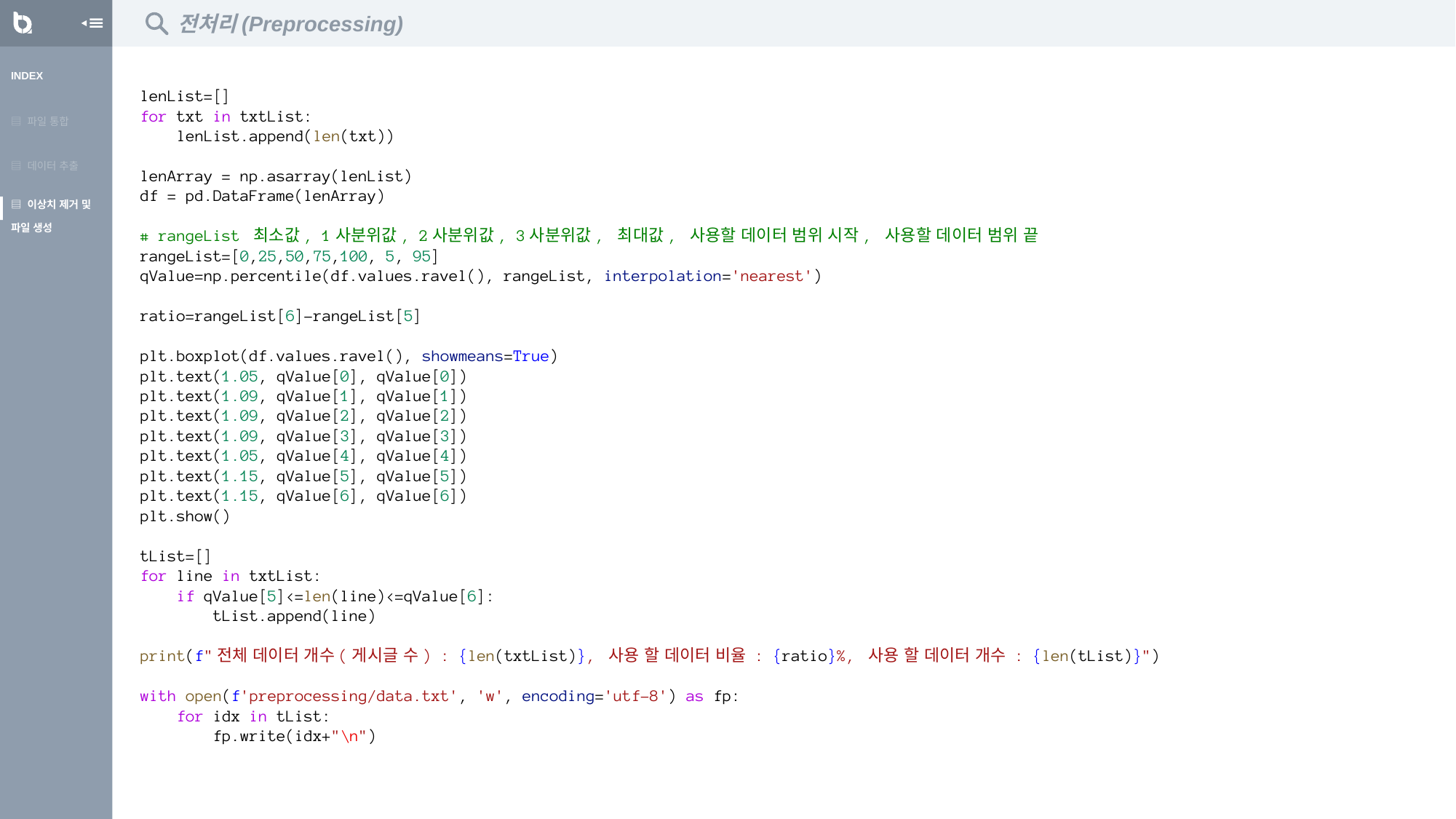

전처리(Preprocessing)

| INDEX |
| --- |
| ▤ 파일 통합 |
| ▤ 데이터 추출 |
| ▤ 이상치 제거 및 파일 생성 |
lenList=[]
for txt in txtList:
    lenList.append(len(txt))
lenArray = np.asarray(lenList)
df = pd.DataFrame(lenArray)
# rangeList 최소값, 1사분위값, 2사분위값, 3사분위값, 최대값, 사용할 데이터 범위 시작, 사용할 데이터 범위 끝
rangeList=[0,25,50,75,100, 5, 95]
qValue=np.percentile(df.values.ravel(), rangeList, interpolation='nearest')
ratio=rangeList[6]-rangeList[5]
plt.boxplot(df.values.ravel(), showmeans=True)
plt.text(1.05, qValue[0], qValue[0])
plt.text(1.09, qValue[1], qValue[1])
plt.text(1.09, qValue[2], qValue[2])
plt.text(1.09, qValue[3], qValue[3])
plt.text(1.05, qValue[4], qValue[4])
plt.text(1.15, qValue[5], qValue[5])
plt.text(1.15, qValue[6], qValue[6])
plt.show()
tList=[]
for line in txtList:
    if qValue[5]<=len(line)<=qValue[6]:
        tList.append(line)
print(f"전체 데이터 개수(게시글 수) : {len(txtList)}, 사용 할 데이터 비율 : {ratio}%, 사용 할 데이터 개수 : {len(tList)}")
with open(f'preprocessing/data.txt', 'w', encoding='utf-8') as fp:
    for idx in tList:
        fp.write(idx+"\n")